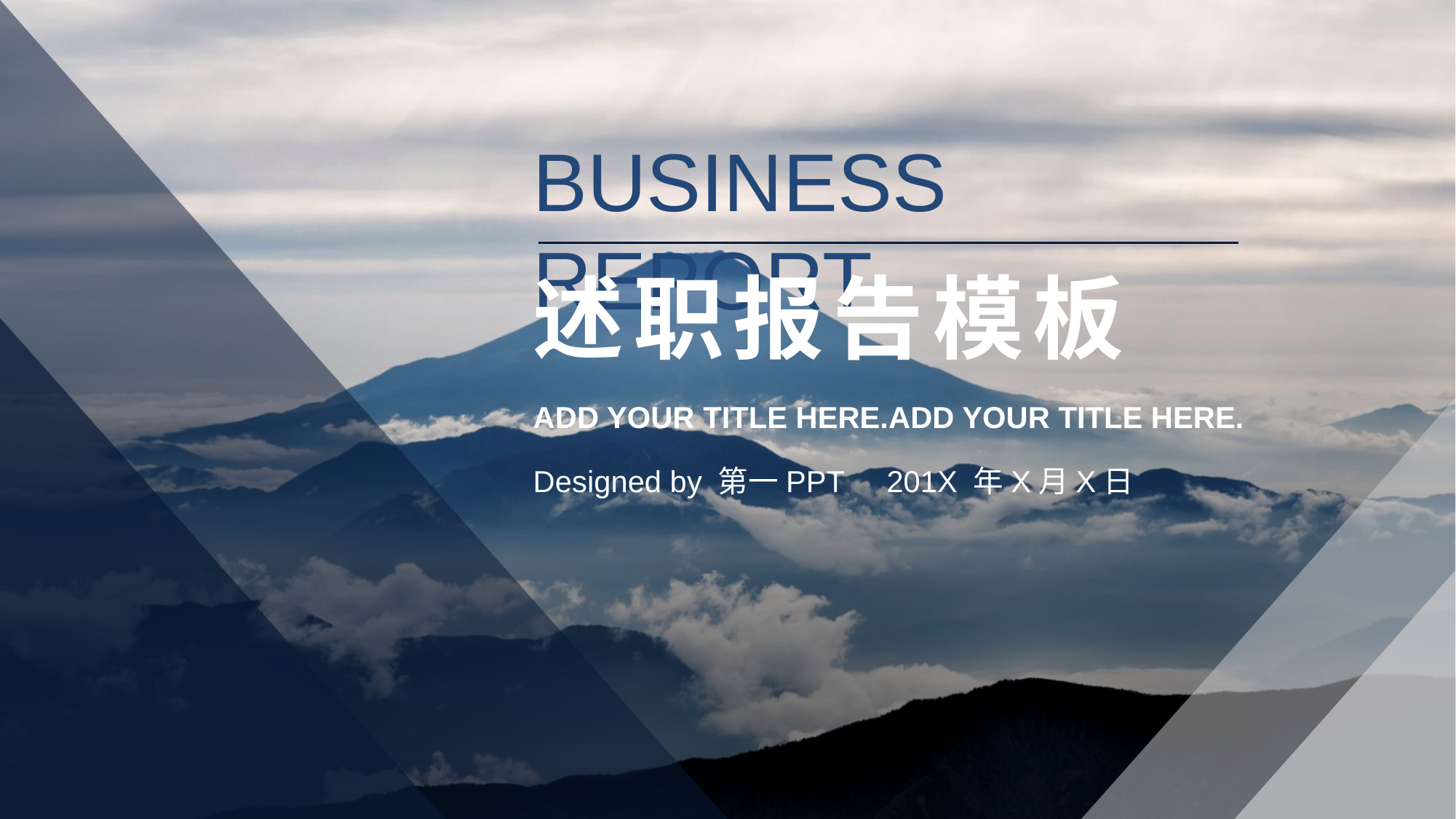

BUSINESS REPORT
述职报告模板

ADD YOUR TITLE HERE.ADD YOUR TITLE HERE.

Designed by 第一PPT
201X 年X月X日